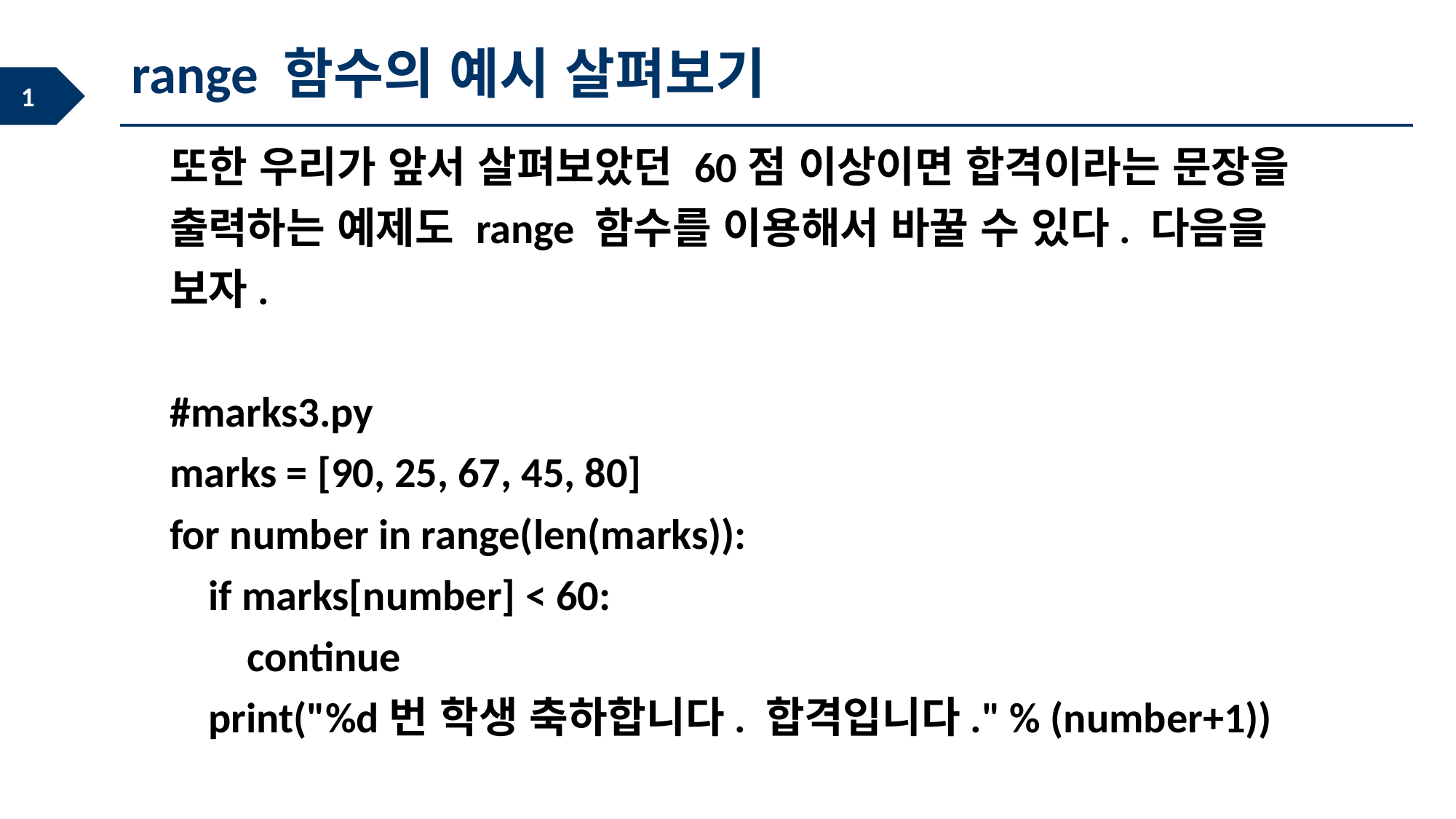

range 함수의 예시 살펴보기
또한 우리가 앞서 살펴보았던 60점 이상이면 합격이라는 문장을 출력하는 예제도 range 함수를 이용해서 바꿀 수 있다. 다음을 보자.

#marks3.py
marks = [90, 25, 67, 45, 80]
for number in range(len(marks)):
    if marks[number] < 60:
        continue
    print("%d번 학생 축하합니다. 합격입니다." % (number+1))